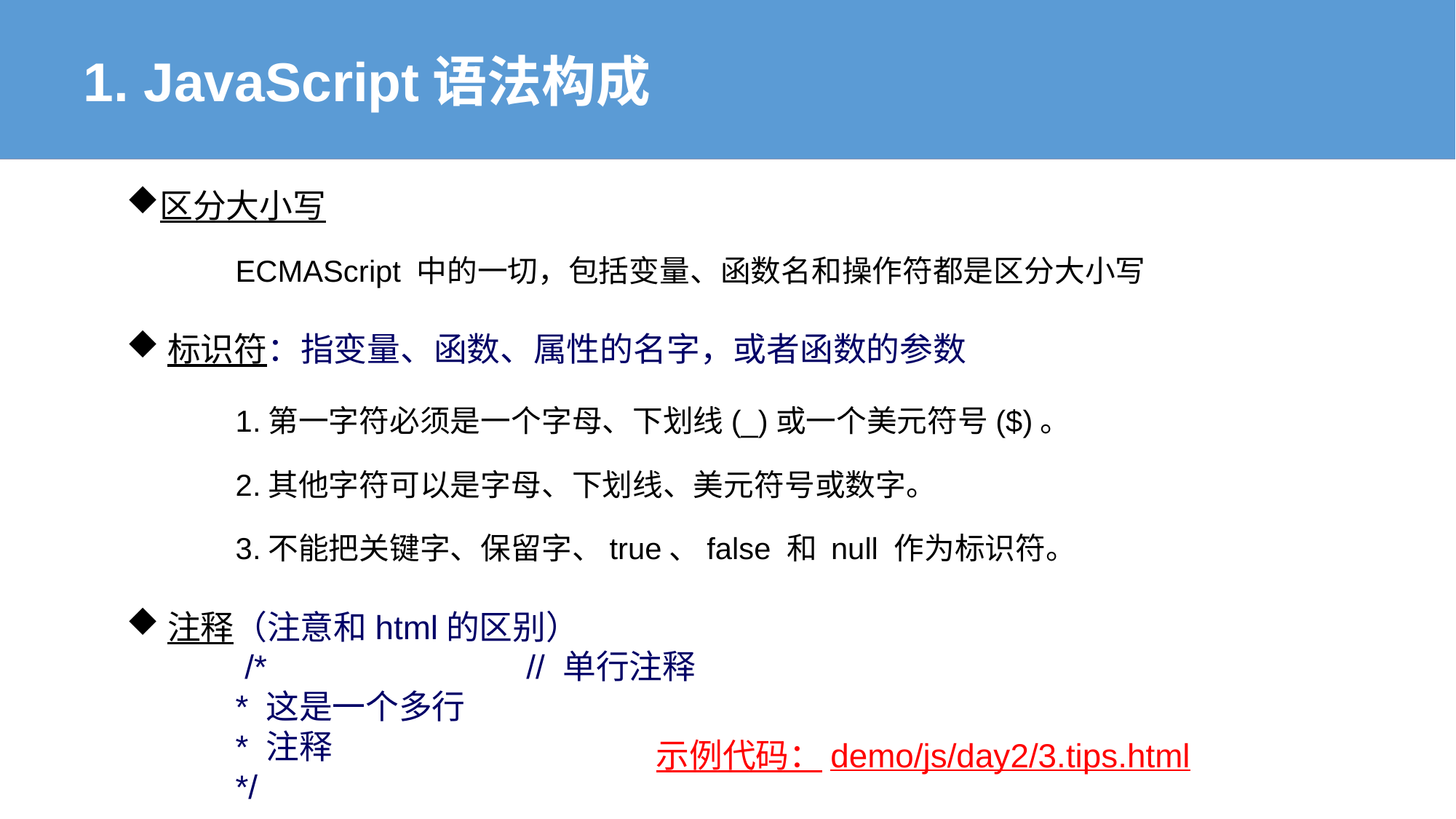

1. JavaScript语法构成

区分大小写
	ECMAScript 中的一切，包括变量、函数名和操作符都是区分大小写

标识符：指变量、函数、属性的名字，或者函数的参数
	1.第一字符必须是一个字母、下划线(_)或一个美元符号($)。
	2.其他字符可以是字母、下划线、美元符号或数字。
	3.不能把关键字、保留字、true、false 和 null 作为标识符。

注释（注意和html的区别）
	 /*                            // 单行注释
	* 这是一个多行
	* 注释
	*/

示例代码：demo/js/day2/3.tips.html